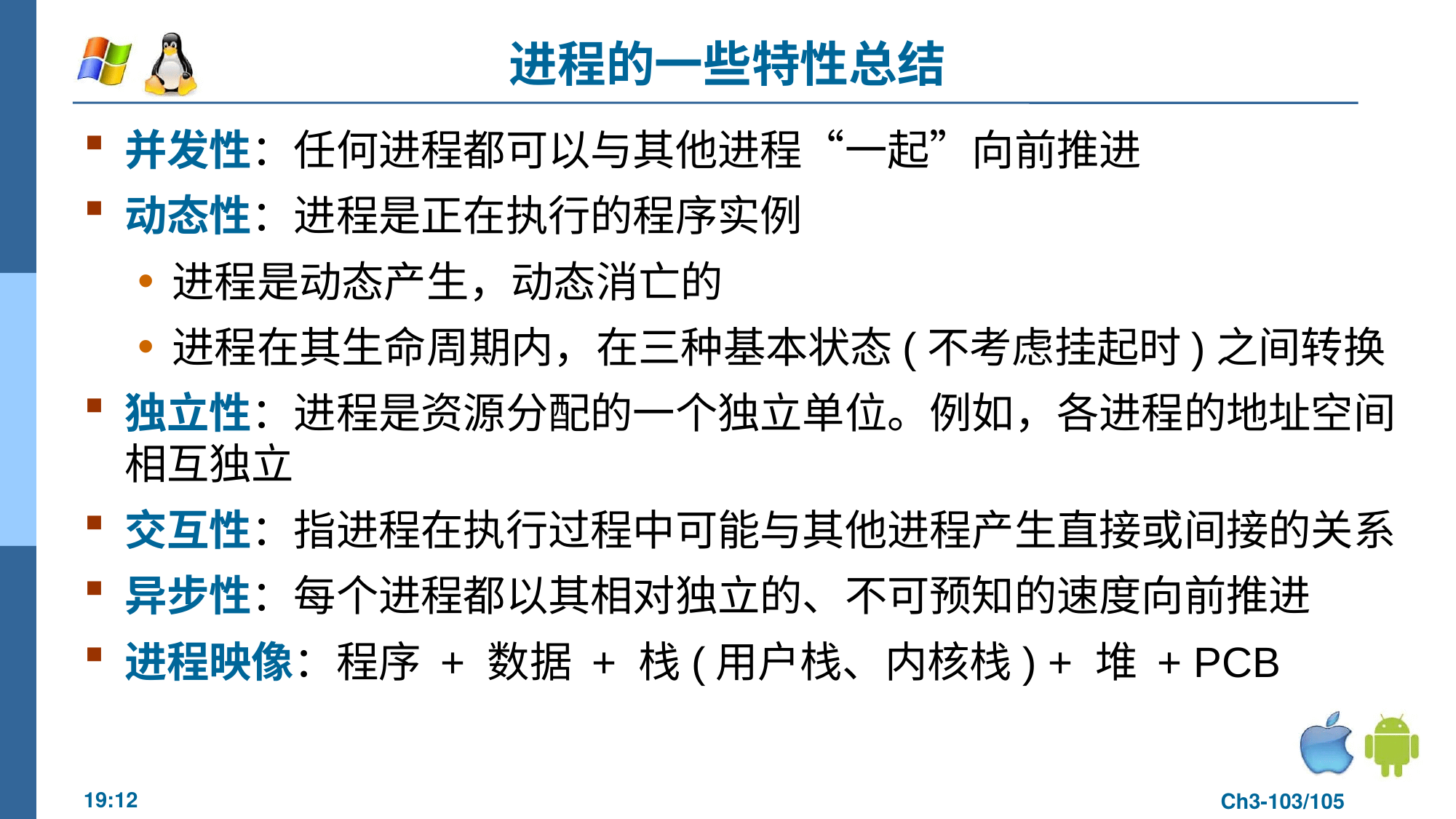

# 进程的一些特性总结
并发性：任何进程都可以与其他进程“一起”向前推进
动态性：进程是正在执行的程序实例
进程是动态产生，动态消亡的
进程在其生命周期内，在三种基本状态(不考虑挂起时)之间转换
独立性：进程是资源分配的一个独立单位。例如，各进程的地址空间相互独立
交互性：指进程在执行过程中可能与其他进程产生直接或间接的关系
异步性：每个进程都以其相对独立的、不可预知的速度向前推进
进程映像：程序 + 数据 + 栈(用户栈、内核栈) + 堆 + PCB